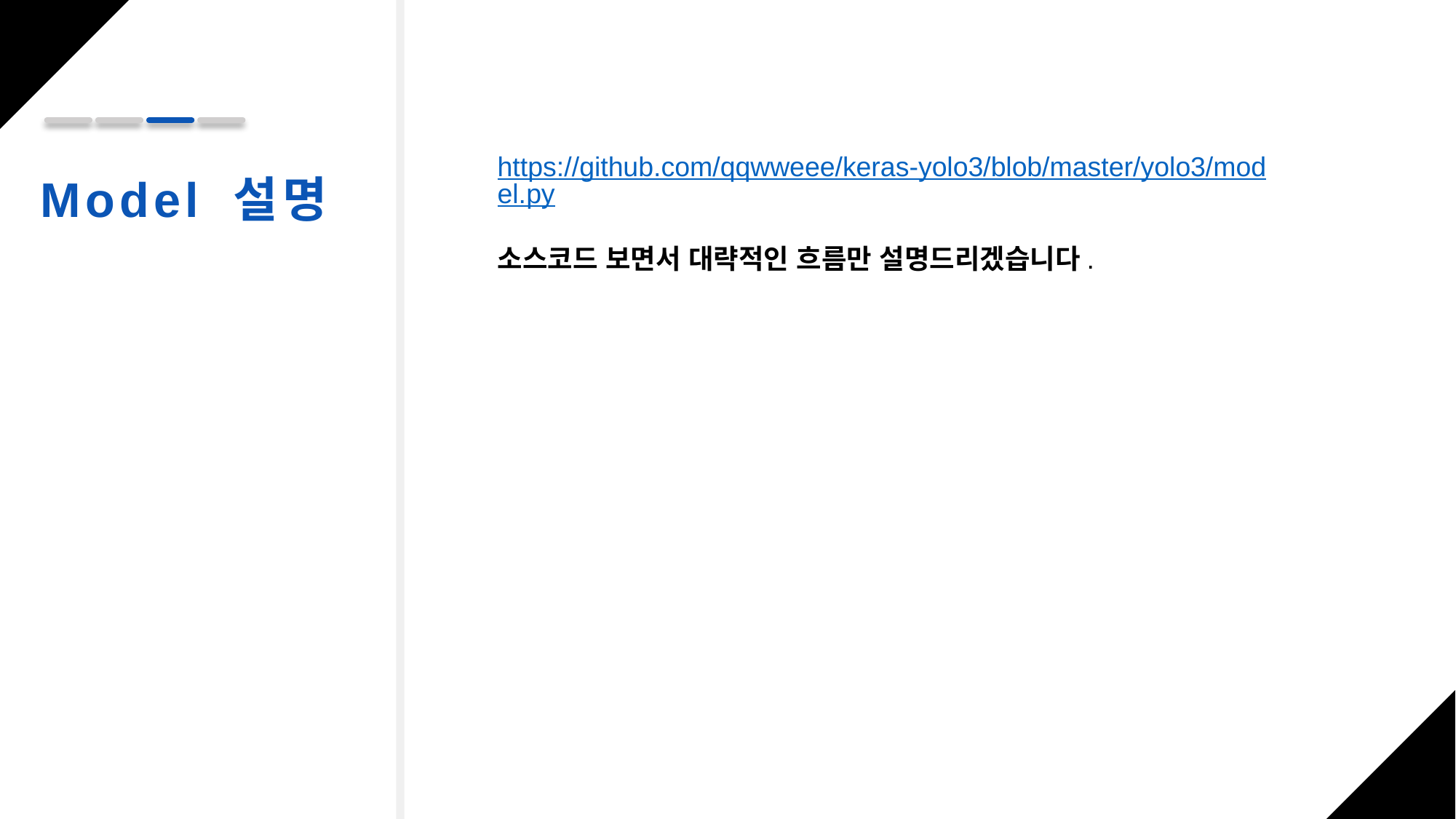

https://github.com/qqwweee/keras-yolo3/blob/master/yolo3/model.py

소스코드 보면서 대략적인 흐름만 설명드리겠습니다.
Model 설명